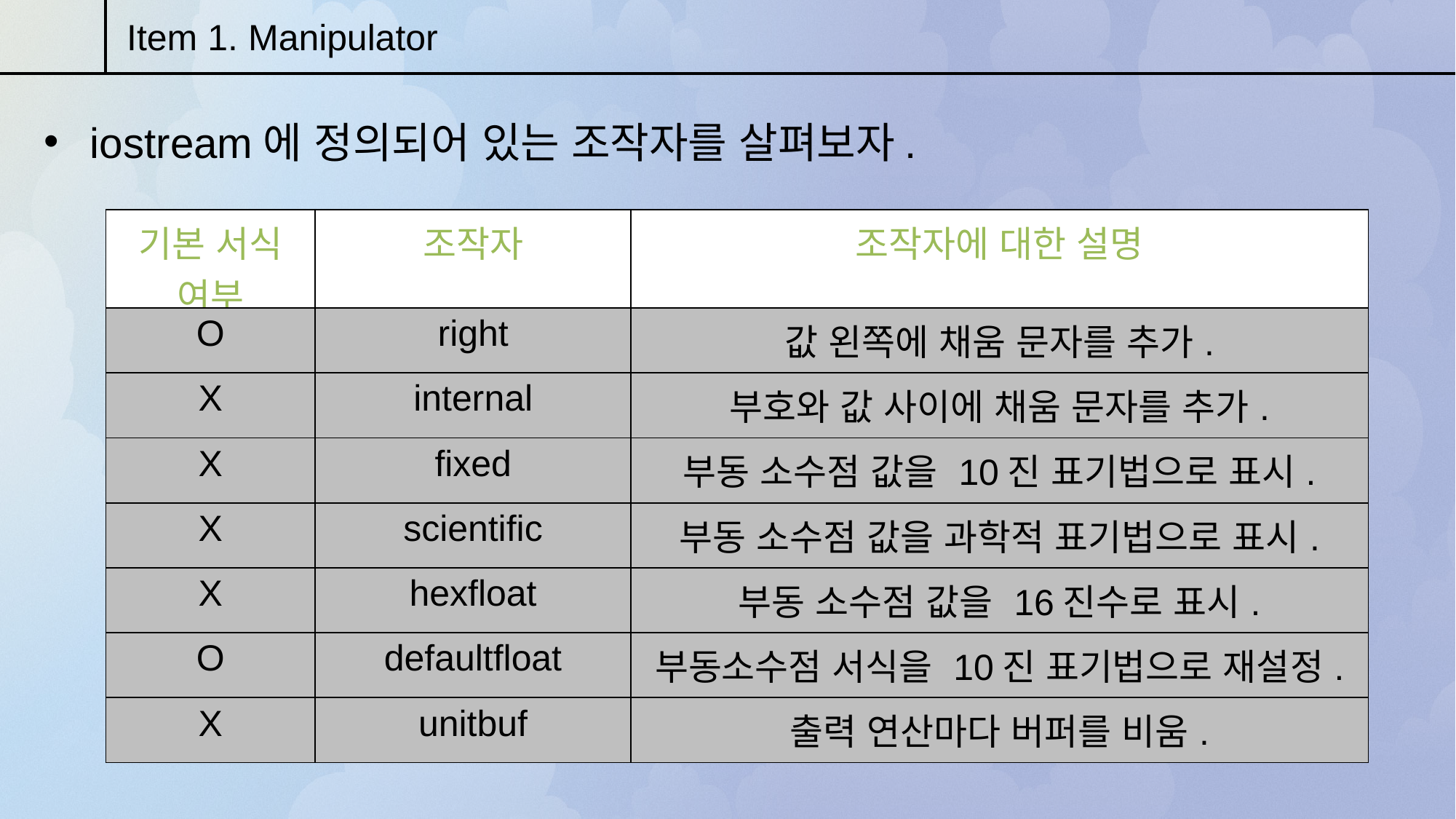

Item 1. Manipulator
 iostream에 정의되어 있는 조작자를 살펴보자.
| 기본 서식 여부 | 조작자 | 조작자에 대한 설명 |
| --- | --- | --- |
| O | right | 값 왼쪽에 채움 문자를 추가. |
| X | internal | 부호와 값 사이에 채움 문자를 추가. |
| X | fixed | 부동 소수점 값을 10진 표기법으로 표시. |
| X | scientific | 부동 소수점 값을 과학적 표기법으로 표시. |
| X | hexfloat | 부동 소수점 값을 16진수로 표시. |
| O | defaultfloat | 부동소수점 서식을 10진 표기법으로 재설정. |
| X | unitbuf | 출력 연산마다 버퍼를 비움. |